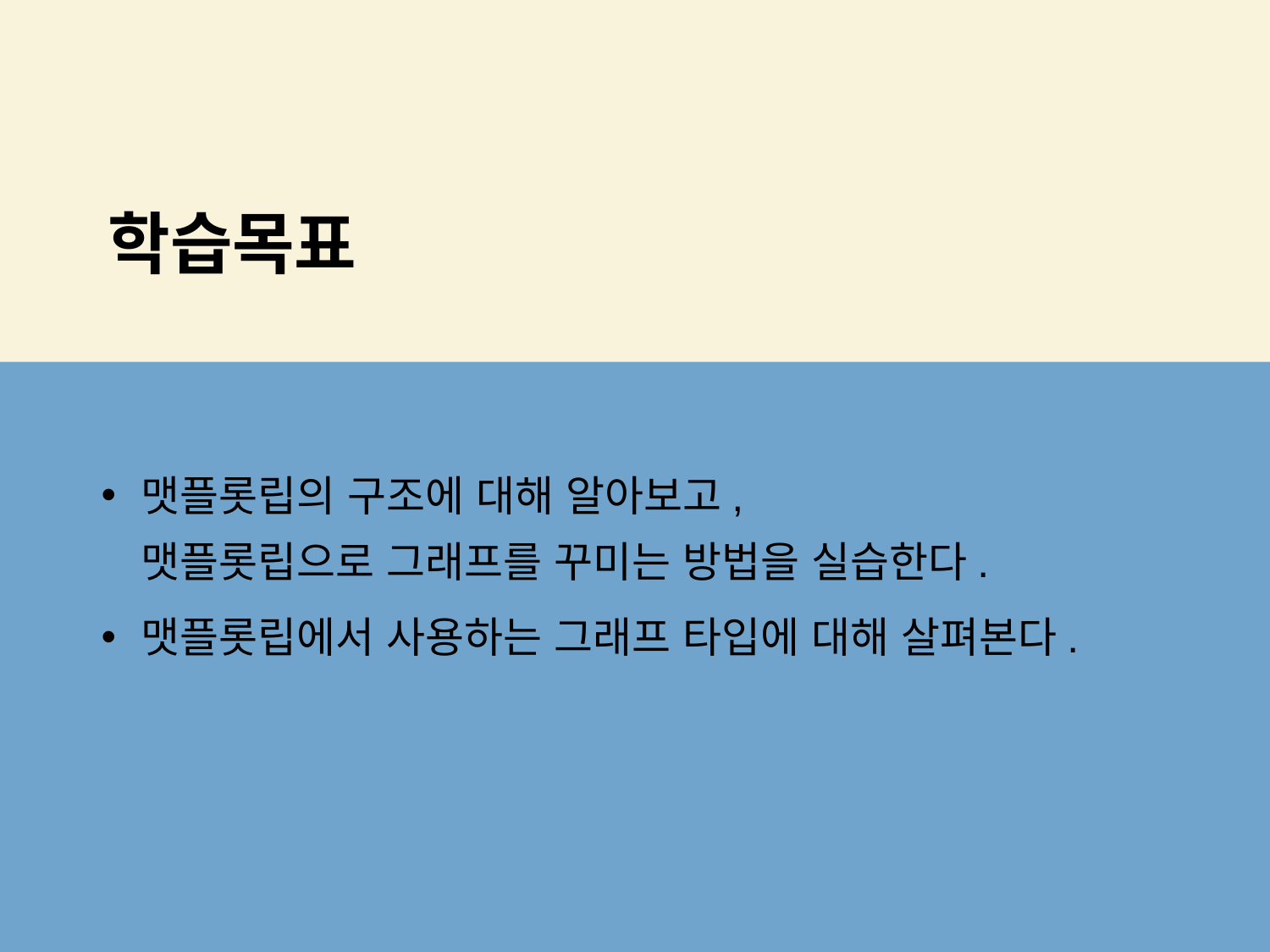

# 학습목표
맷플롯립의 구조에 대해 알아보고,
맷플롯립으로 그래프를 꾸미는 방법을 실습한다.
맷플롯립에서 사용하는 그래프 타입에 대해 살펴본다.